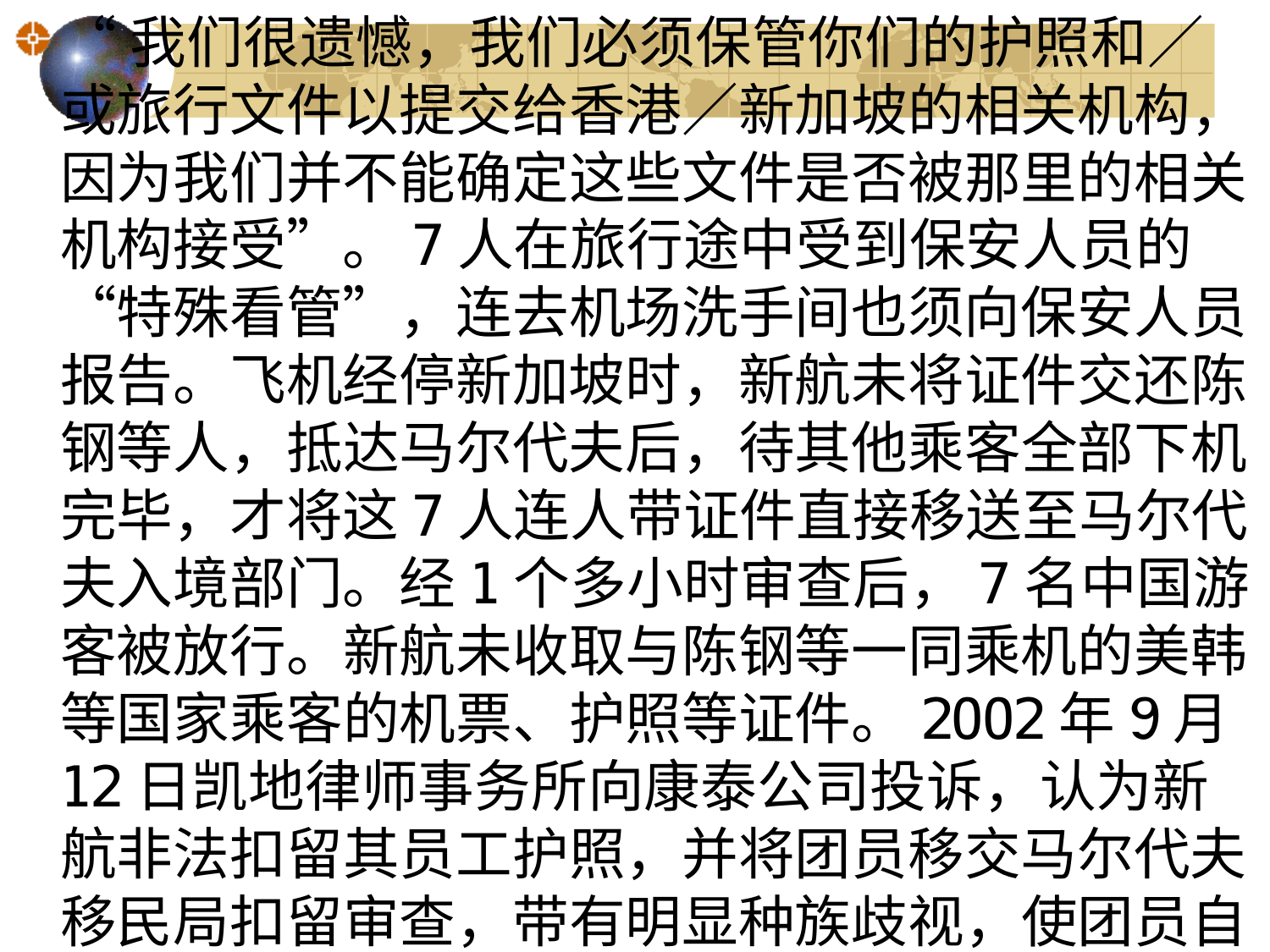

“我们很遗憾，我们必须保管你们的护照和／或旅行文件以提交给香港／新加坡的相关机构，因为我们并不能确定这些文件是否被那里的相关机构接受”。7人在旅行途中受到保安人员的“特殊看管”，连去机场洗手间也须向保安人员报告。飞机经停新加坡时，新航未将证件交还陈钢等人，抵达马尔代夫后，待其他乘客全部下机完毕，才将这7人连人带证件直接移送至马尔代夫入境部门。经1个多小时审查后，7名中国游客被放行。新航未收取与陈钢等一同乘机的美韩等国家乘客的机票、护照等证件。2002年9月12日凯地律师事务所向康泰公司投诉，认为新航非法扣留其员工护照，并将团员移交马尔代夫移民局扣留审查，带有明显种族歧视，使团员自尊心受到伤害。